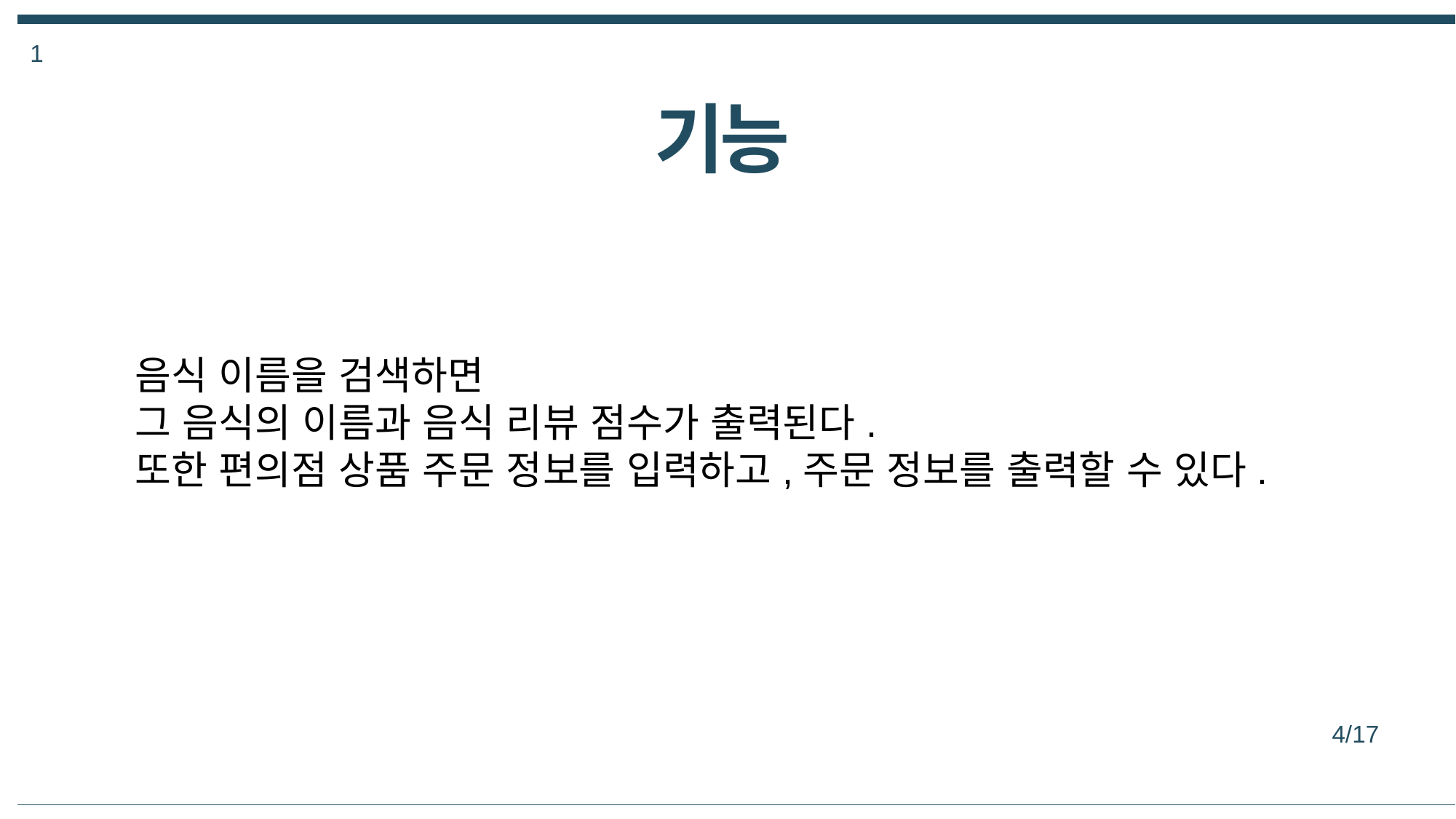

1
기능

음식 이름을 검색하면
그 음식의 이름과 음식 리뷰 점수가 출력된다.
또한 편의점 상품 주문 정보를 입력하고,주문 정보를 출력할 수 있다.

4/17